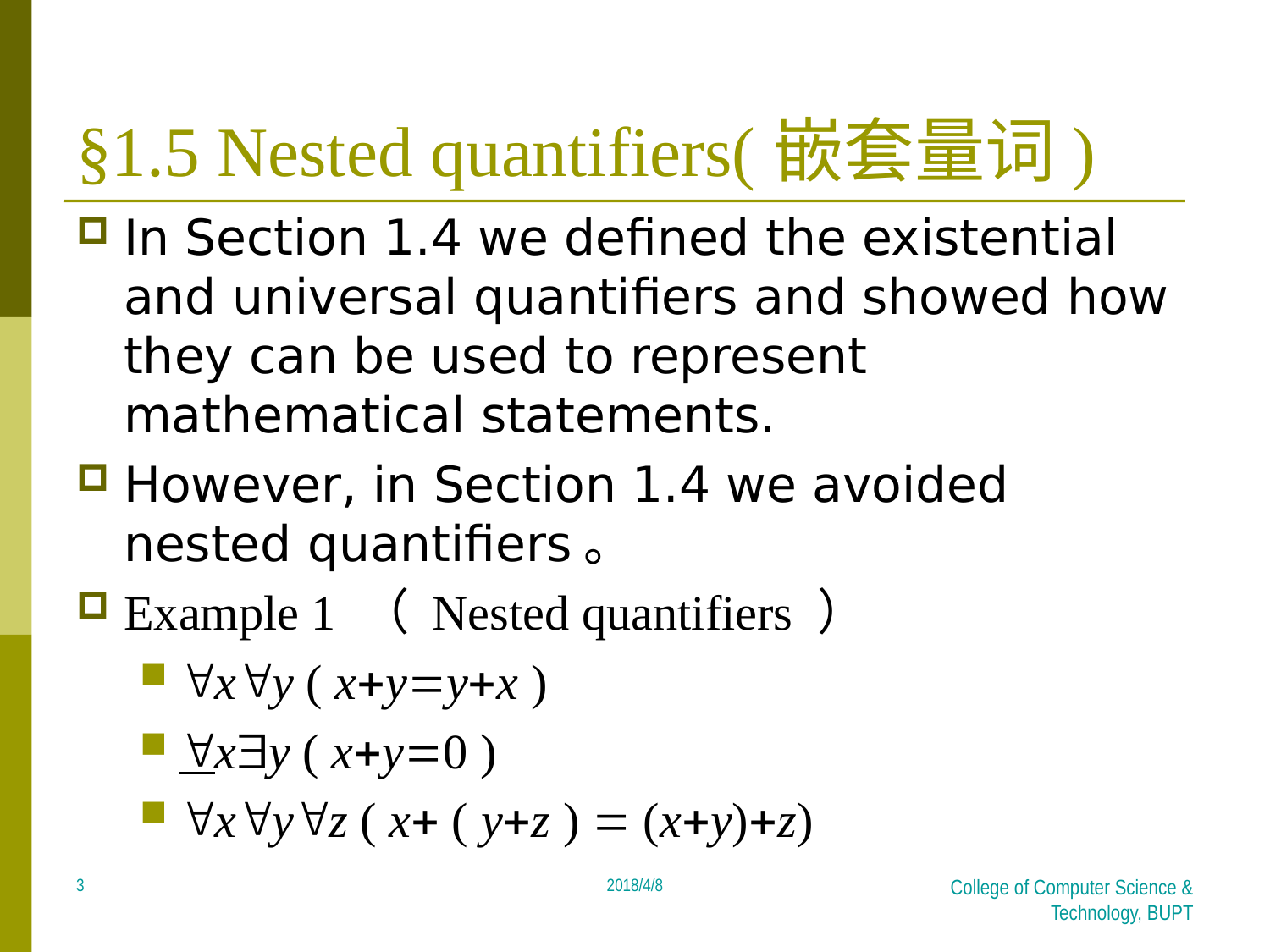

# §1.5 Nested quantifiers(嵌套量词)
In Section 1.4 we defined the existential and universal quantifiers and showed how they can be used to represent mathematical statements.
However, in Section 1.4 we avoided nested quantifiers。
Example 1 （ Nested quantifiers ）
∀x∀y ( x+y=y+x )
∀x∃y ( x+y=0 )
∀x∀y∀z ( x+ ( y+z ) = (x+y)+z)
3
2018/4/8
College of Computer Science & Technology, BUPT